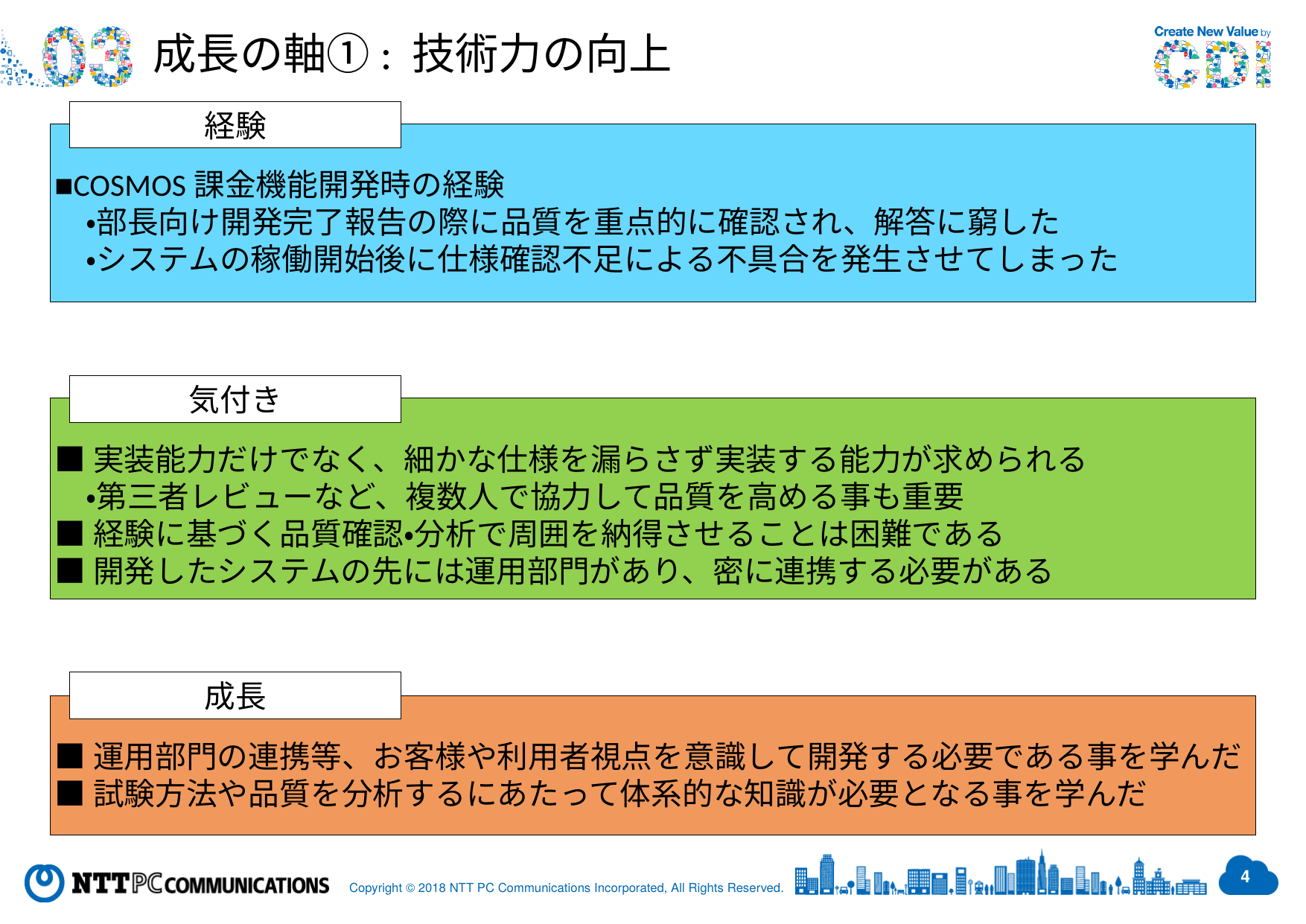

成長の軸①: 技術力の向上
経験

■COSMOS課金機能開発時の経験
　・部長向け開発完了報告の際に品質を重点的に確認され、解答に窮した
　・システムの稼働開始後に仕様確認不足による不具合を発生させてしまった
気付き

■実装能力だけでなく、細かな仕様を漏らさず実装する能力が求められる
　・第三者レビューなど、複数人で協力して品質を高める事も重要
■経験に基づく品質確認・分析で周囲を納得させることは困難である
■開発したシステムの先には運用部門があり、密に連携する必要がある
成長

■運用部門の連携等、お客様や利用者視点を意識して開発する必要である事を学んだ
■試験方法や品質を分析するにあたって体系的な知識が必要となる事を学んだ